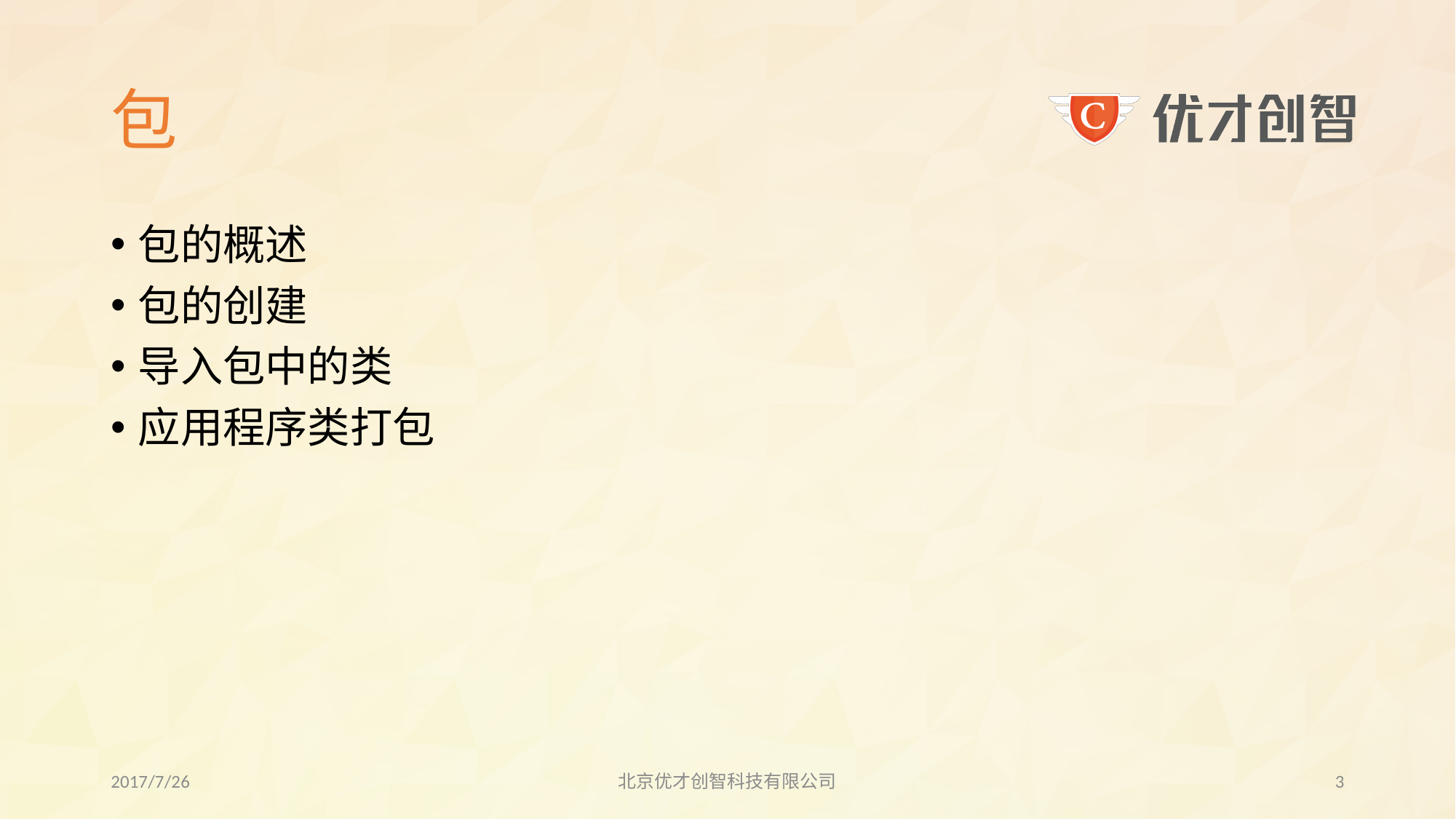

# 包
包的概述
包的创建
导入包中的类
应用程序类打包
2017/7/26
北京优才创智科技有限公司
3